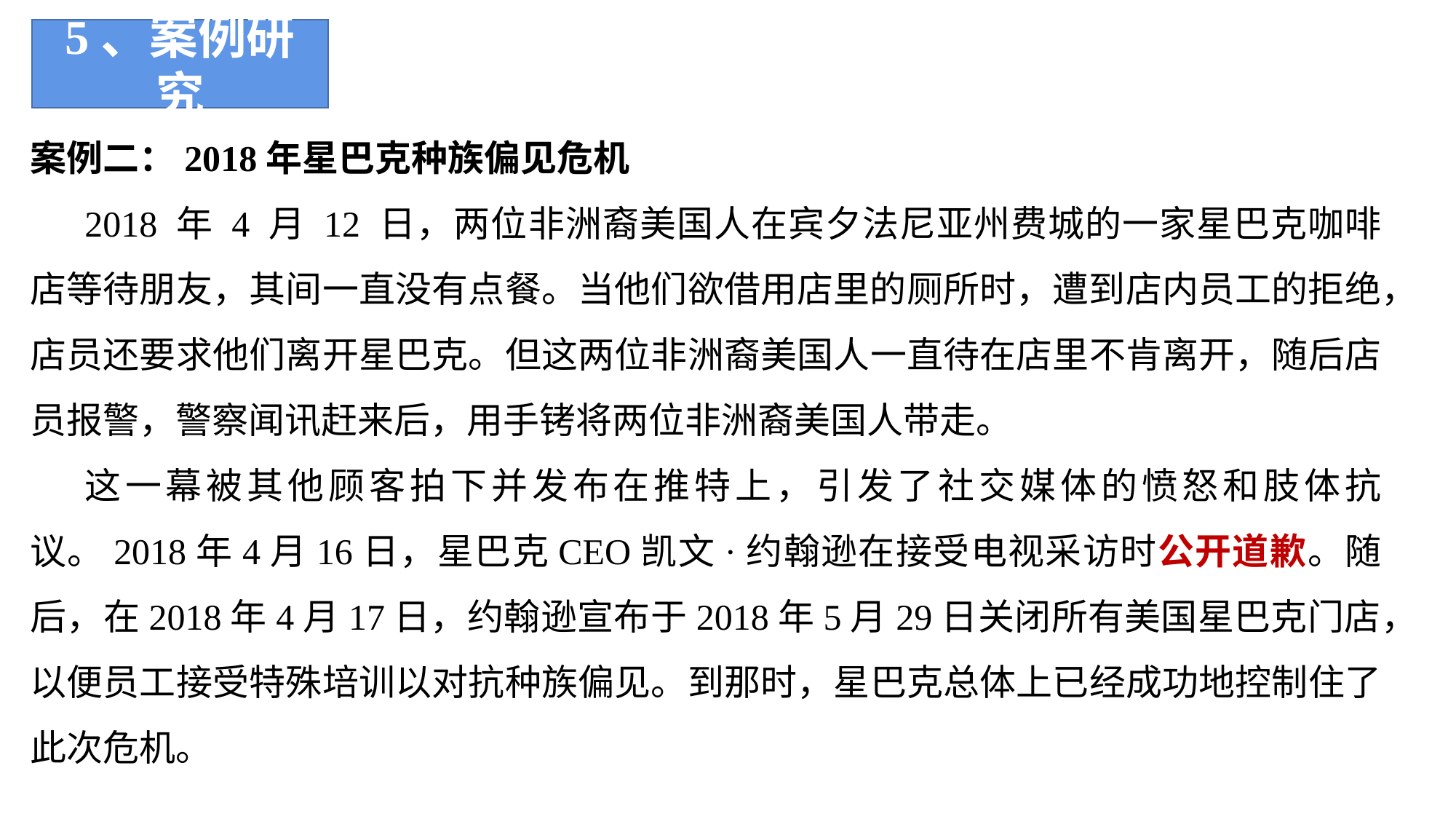

5、案例研究
案例二：2018年星巴克种族偏见危机
2018 年 4 月 12 日，两位非洲裔美国人在宾夕法尼亚州费城的一家星巴克咖啡店等待朋友，其间一直没有点餐。当他们欲借用店里的厕所时，遭到店内员工的拒绝，店员还要求他们离开星巴克。但这两位非洲裔美国人一直待在店里不肯离开，随后店员报警，警察闻讯赶来后，用手铐将两位非洲裔美国人带走。
这一幕被其他顾客拍下并发布在推特上，引发了社交媒体的愤怒和肢体抗议。2018年4月16日，星巴克CEO凯文·约翰逊在接受电视采访时公开道歉。随后，在2018年4月17日，约翰逊宣布于2018年5月29日关闭所有美国星巴克门店，以便员工接受特殊培训以对抗种族偏见。到那时，星巴克总体上已经成功地控制住了此次危机。

21